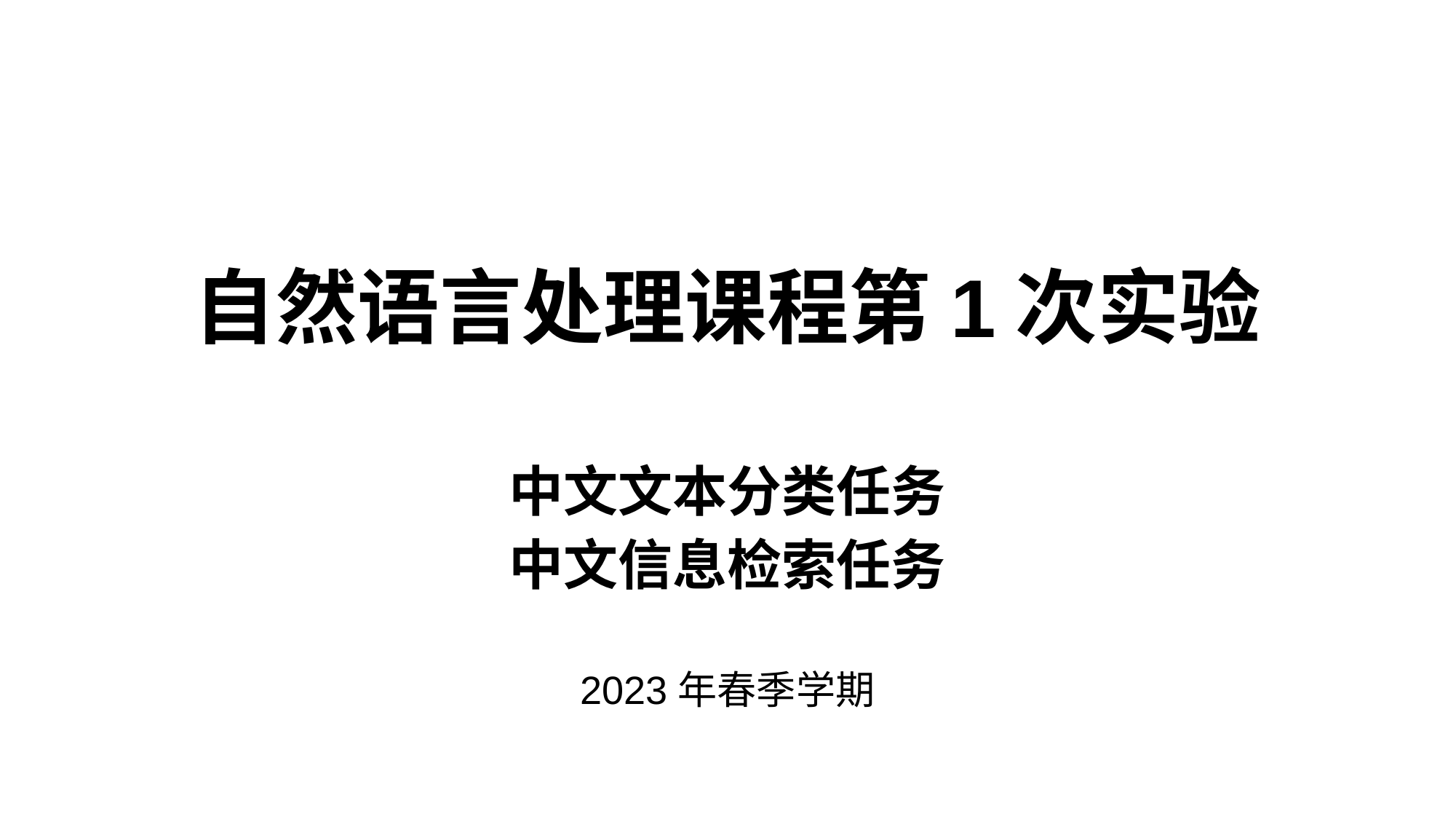

# 自然语言处理课程第1次实验
中文文本分类任务
中文信息检索任务

2023年春季学期